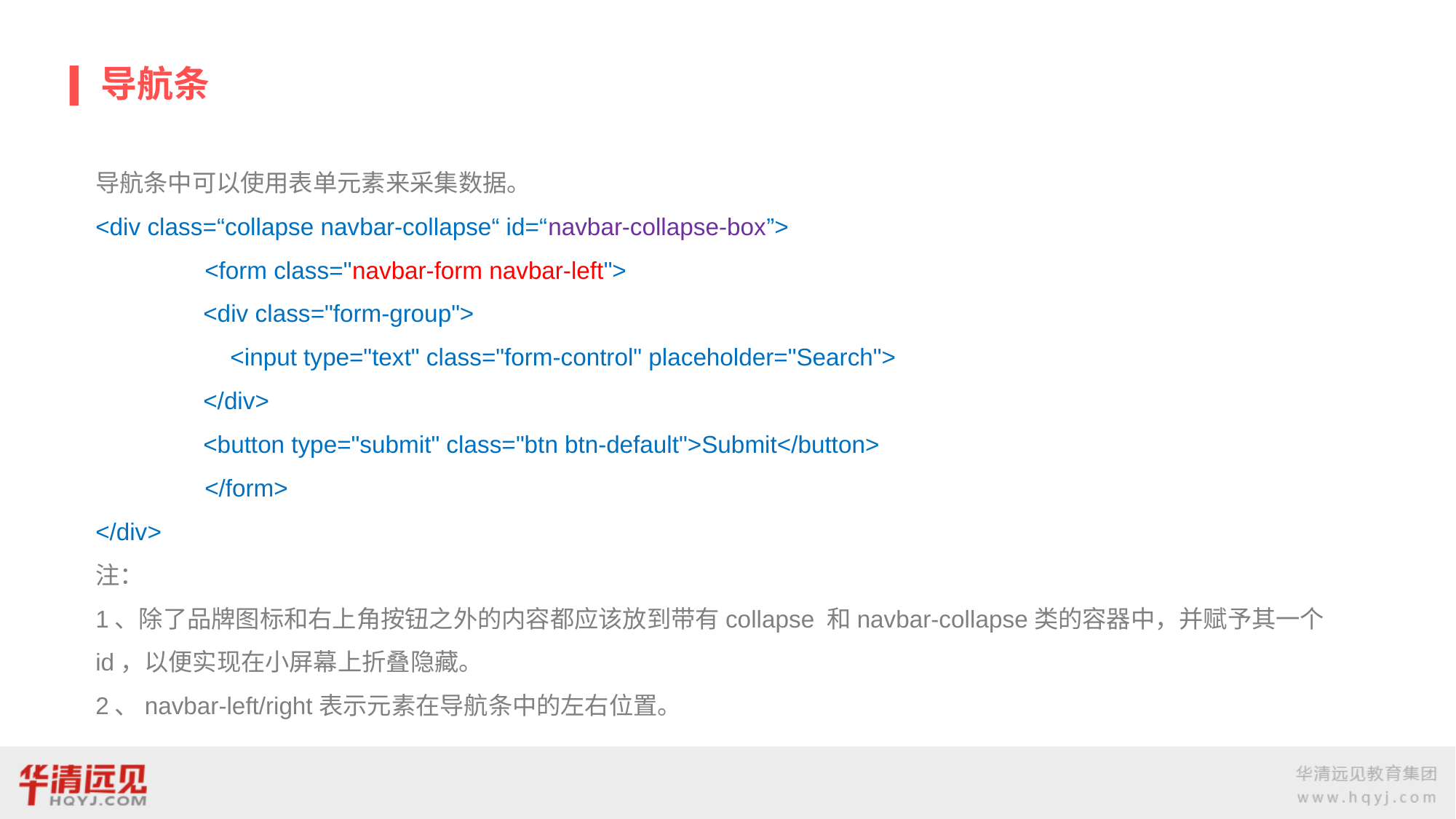

# 导航条
导航条中可以使用表单元素来采集数据。
<div class=“collapse navbar-collapse“ id=“navbar-collapse-box”>
 	<form class="navbar-form navbar-left">
                <div class="form-group">
                    <input type="text" class="form-control" placeholder="Search">
                </div>
                <button type="submit" class="btn btn-default">Submit</button>
	</form>
</div>
注：
1、除了品牌图标和右上角按钮之外的内容都应该放到带有collapse 和navbar-collapse类的容器中，并赋予其一个id，以便实现在小屏幕上折叠隐藏。
2、navbar-left/right表示元素在导航条中的左右位置。